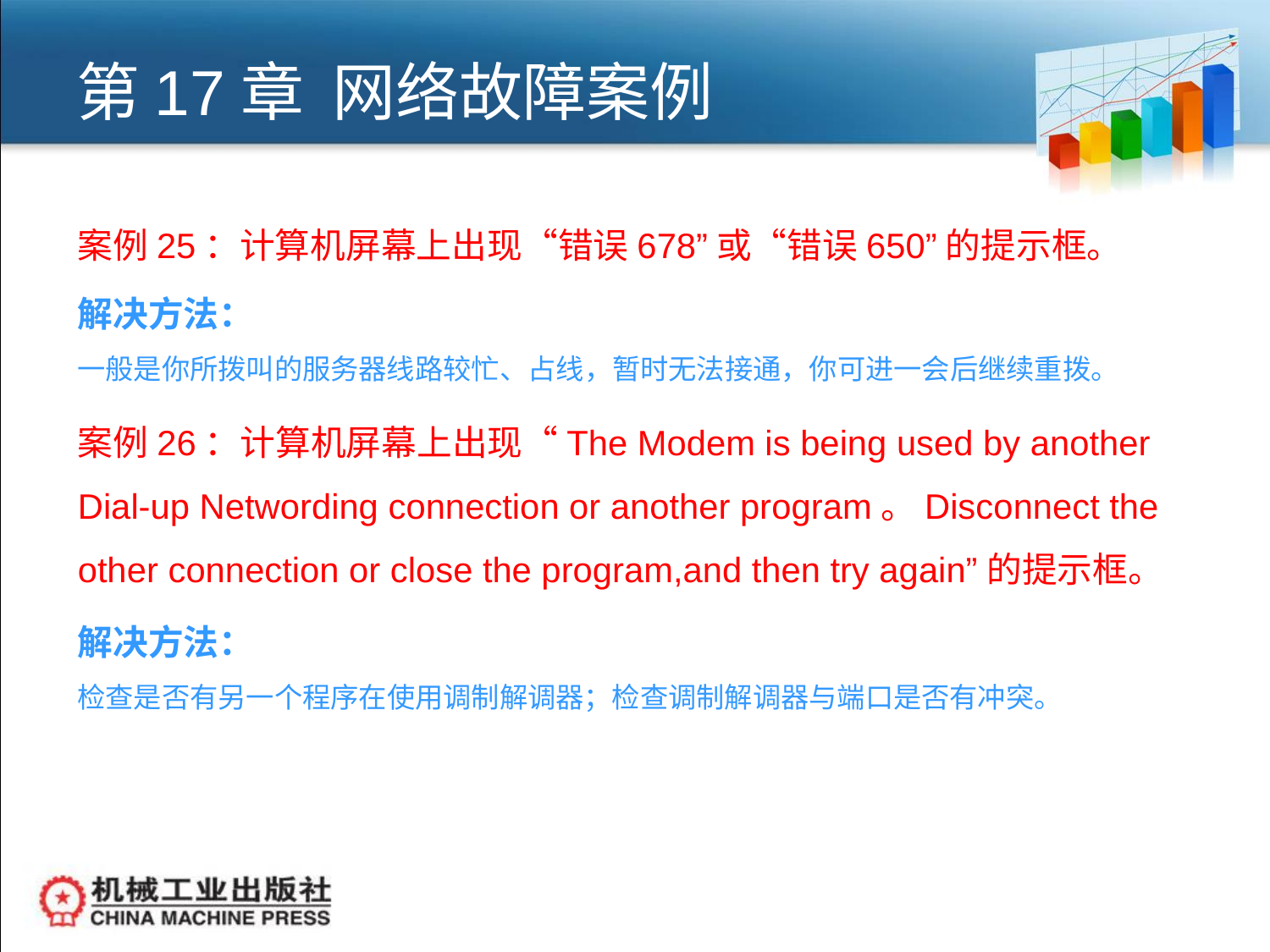

# 第17章  网络故障案例
案例25：计算机屏幕上出现“错误678”或“错误650”的提示框。
解决方法：
一般是你所拨叫的服务器线路较忙、占线，暂时无法接通，你可进一会后继续重拨。
案例26：计算机屏幕上出现“The Modem is being used by another Dial-up Networding connection or another program。Disconnect the other connection or close the program,and then try again”的提示框。
解决方法：
检查是否有另一个程序在使用调制解调器；检查调制解调器与端口是否有冲突。